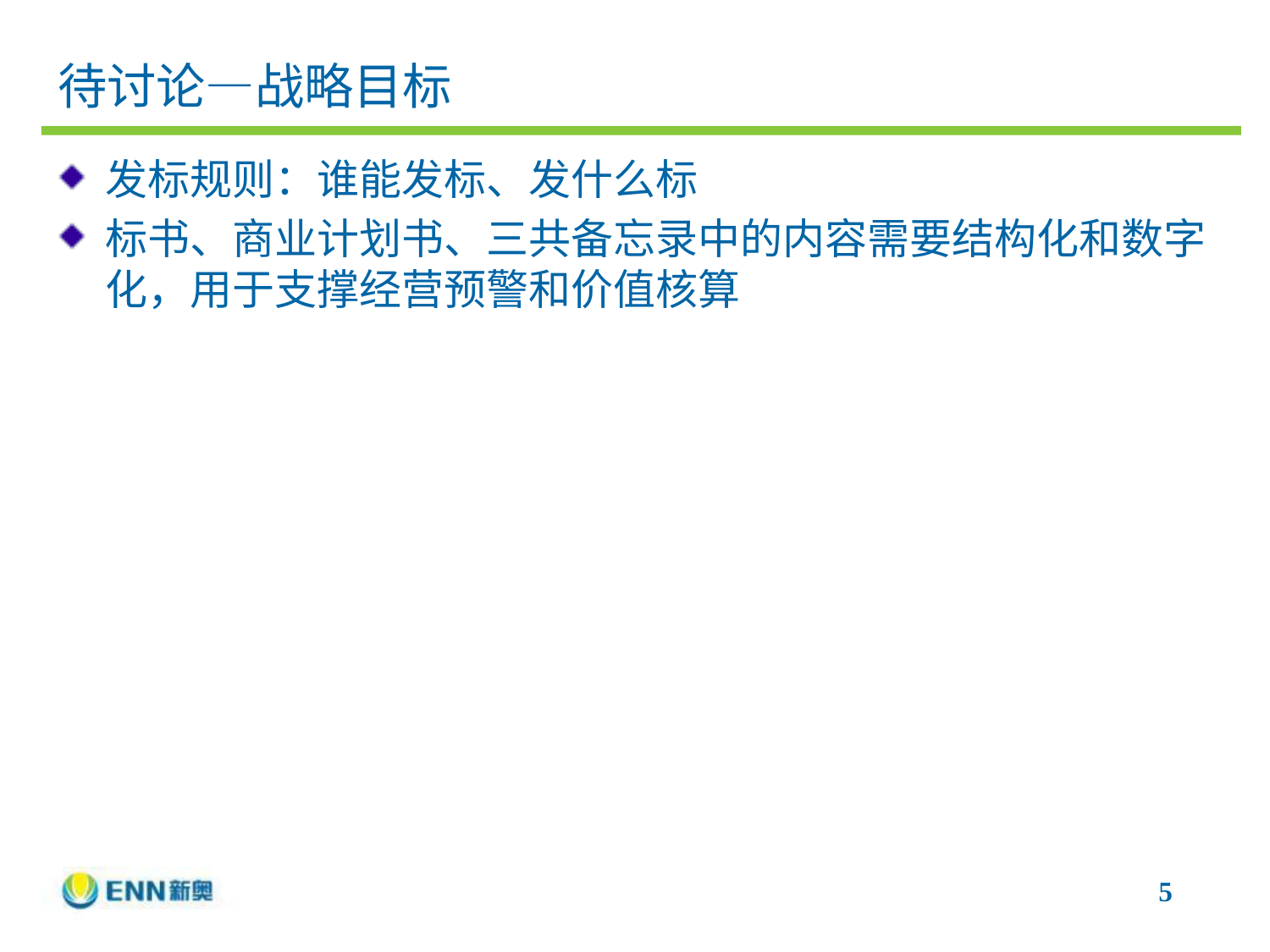

# 待讨论—战略目标
发标规则：谁能发标、发什么标
标书、商业计划书、三共备忘录中的内容需要结构化和数字化，用于支撑经营预警和价值核算

5